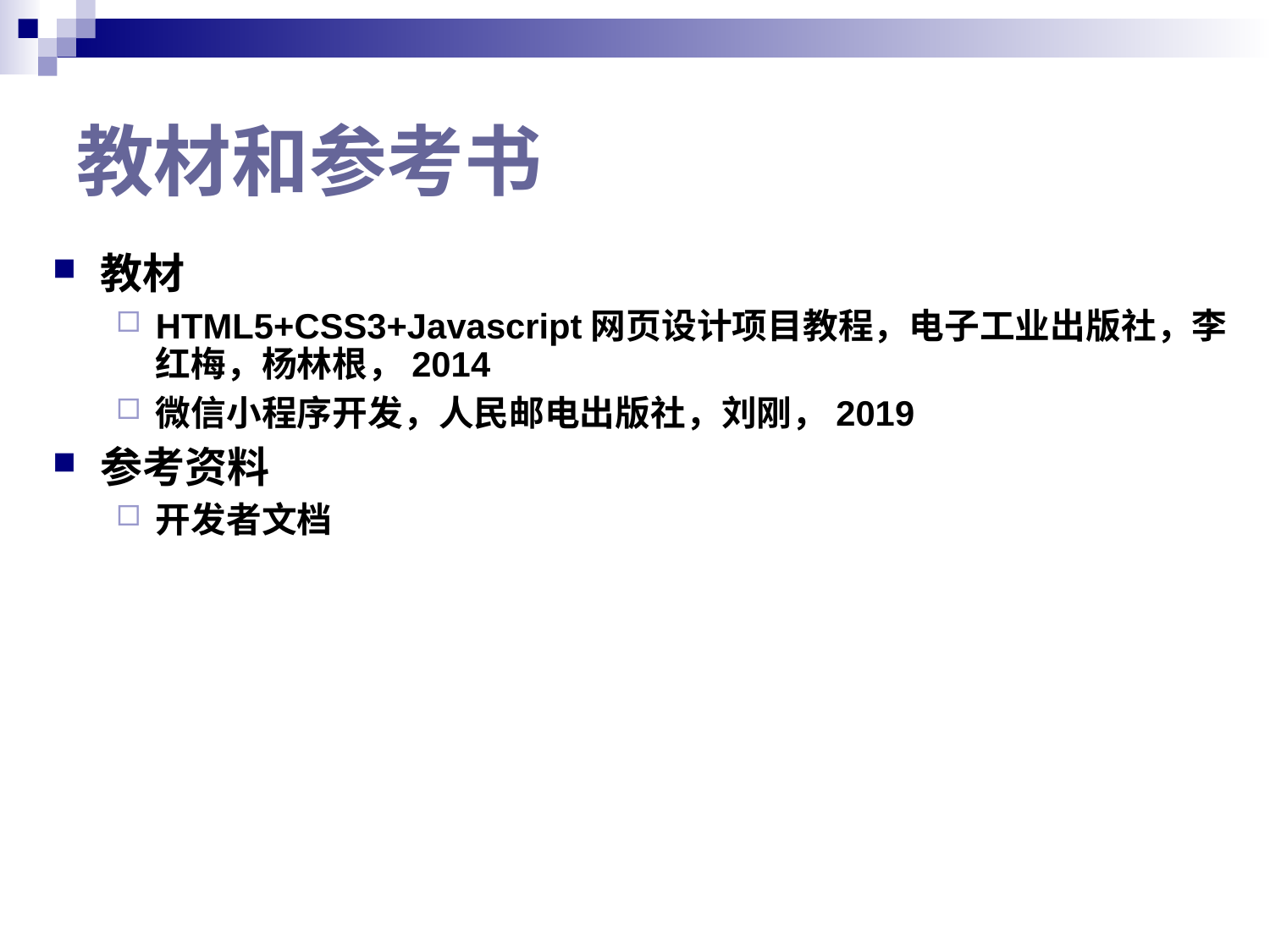

# 教材和参考书
教材
HTML5+CSS3+Javascript网页设计项目教程，电子工业出版社，李红梅，杨林根，2014
微信小程序开发，人民邮电出版社，刘刚，2019
参考资料
开发者文档